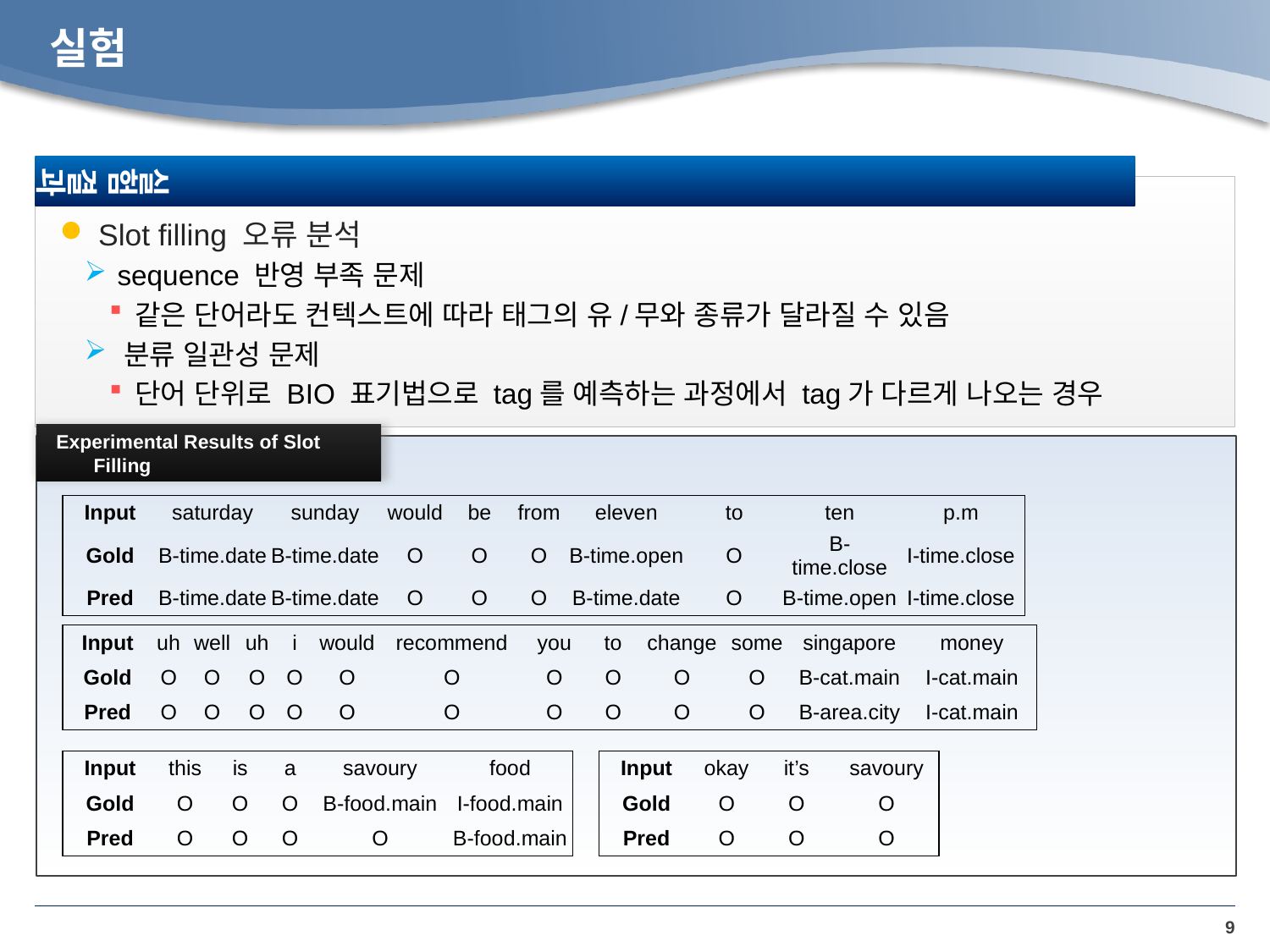

실험 결과
# 실험
 Slot filling 오류 분석
 sequence 반영 부족 문제
같은 단어라도 컨텍스트에 따라 태그의 유/무와 종류가 달라질 수 있음
 분류 일관성 문제
단어 단위로 BIO 표기법으로 tag를 예측하는 과정에서 tag가 다르게 나오는 경우

Experimental Results of Slot Filling
| Input | saturday | sunday | would | be | from | eleven | to | ten | p.m |
| --- | --- | --- | --- | --- | --- | --- | --- | --- | --- |
| Gold | B-time.date | B-time.date | O | O | O | B-time.open | O | B-time.close | I-time.close |
| Pred | B-time.date | B-time.date | O | O | O | B-time.date | O | B-time.open | I-time.close |
| Input | uh | well | uh | i | would | recommend | you | to | change | some | singapore | money |
| --- | --- | --- | --- | --- | --- | --- | --- | --- | --- | --- | --- | --- |
| Gold | O | O | O | O | O | O | O | O | O | O | B-cat.main | I-cat.main |
| Pred | O | O | O | O | O | O | O | O | O | O | B-area.city | I-cat.main |
| Input | this | is | a | savoury | food |
| --- | --- | --- | --- | --- | --- |
| Gold | O | O | O | B-food.main | I-food.main |
| Pred | O | O | O | O | B-food.main |
| Input | okay | it’s | savoury |
| --- | --- | --- | --- |
| Gold | O | O | O |
| Pred | O | O | O |